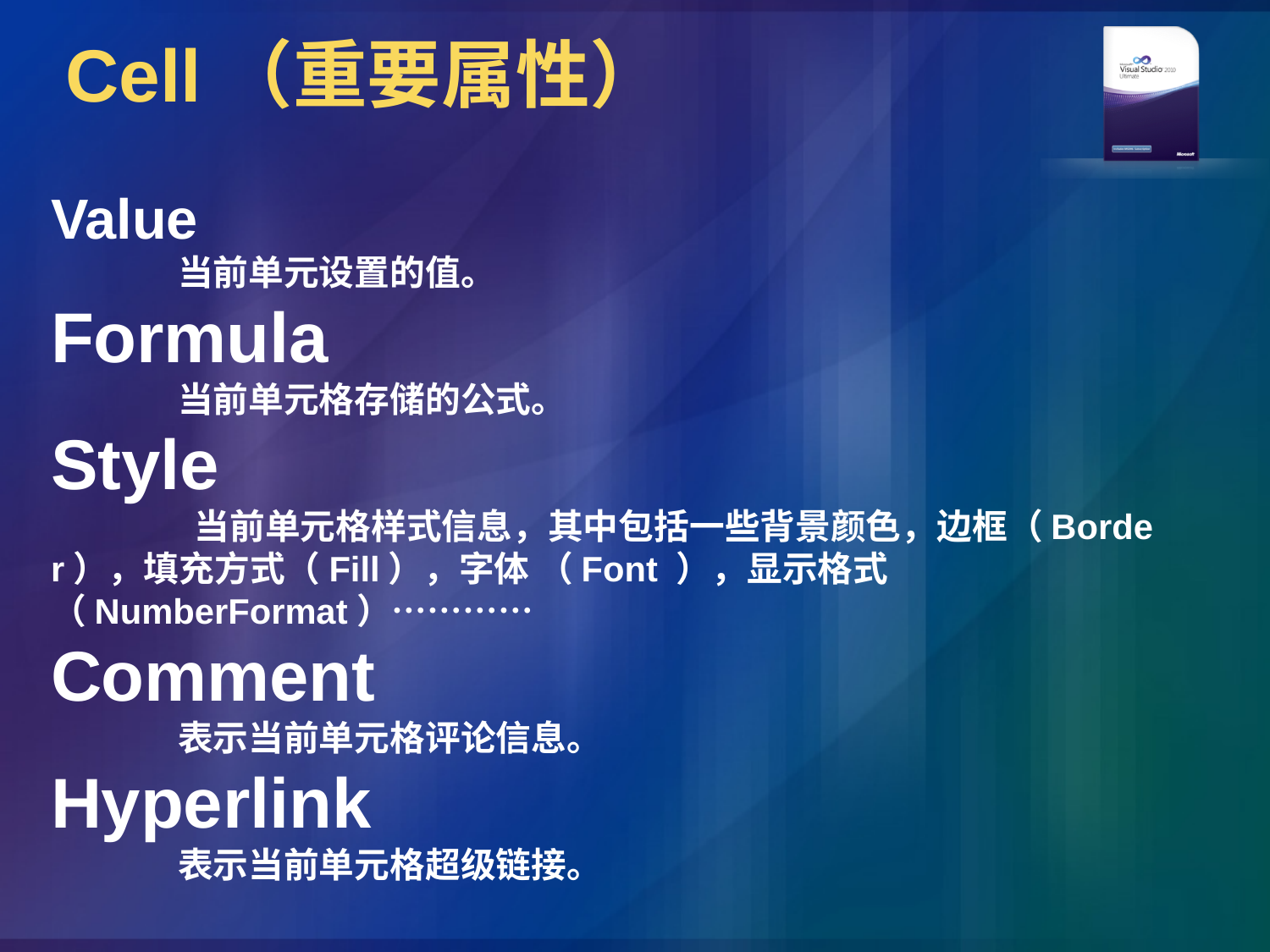

# Cell（重要属性）
Value
	当前单元设置的值。
Formula
	当前单元格存储的公式。
Style
	 当前单元格样式信息，其中包括一些背景颜色，边框（Border），填充方式（Fill），字体 （Font ），显示格式（NumberFormat）…………
Comment
	表示当前单元格评论信息。
Hyperlink
	表示当前单元格超级链接。